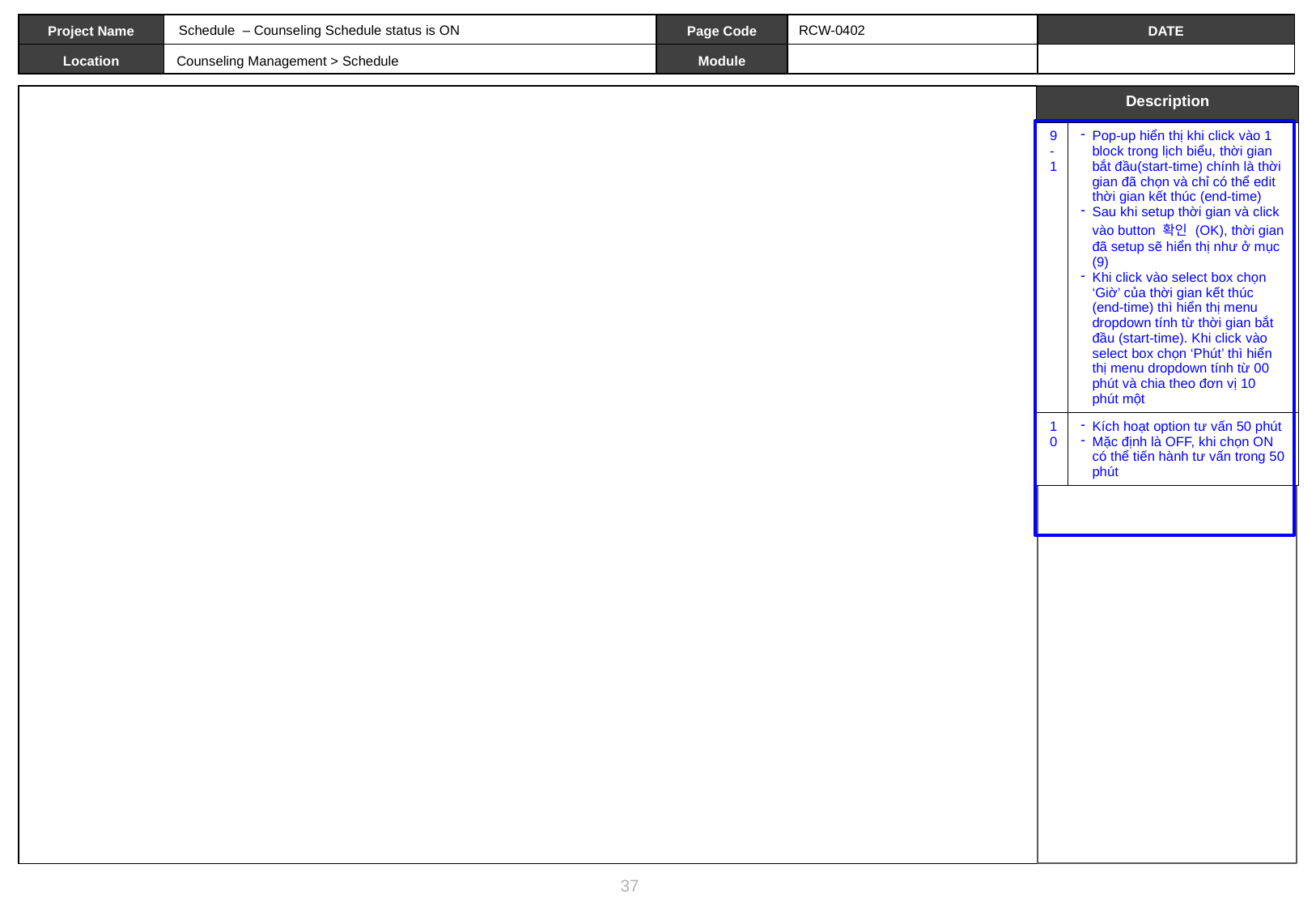

Schedule  – Counseling Schedule status is ON
RCW-0402
Counseling Management > Schedule
| Description |  |
| --- | --- |
| 9-1 | Pop-up hiển thị khi click vào 1 block trong lịch biểu, thời gian bắt đầu(start-time) chính là thời gian đã chọn và chỉ có thể edit thời gian kết thúc (end-time) Sau khi setup thời gian và click vào button 확인 (OK), thời gian đã setup sẽ hiển thị như ở mục (9) Khi click vào select box chọn ‘Giờ’ của thời gian kết thúc (end-time) thì hiển thị menu dropdown tính từ thời gian bắt đầu (start-time). Khi click vào select box chọn ‘Phút’ thì hiển thị menu dropdown tính từ 00 phút và chia theo đơn vị 10 phút một |
| 10 | Kích hoạt option tư vấn 50 phút Mặc định là OFF, khi chọn ON có thể tiến hành tư vấn trong 50 phút |

37